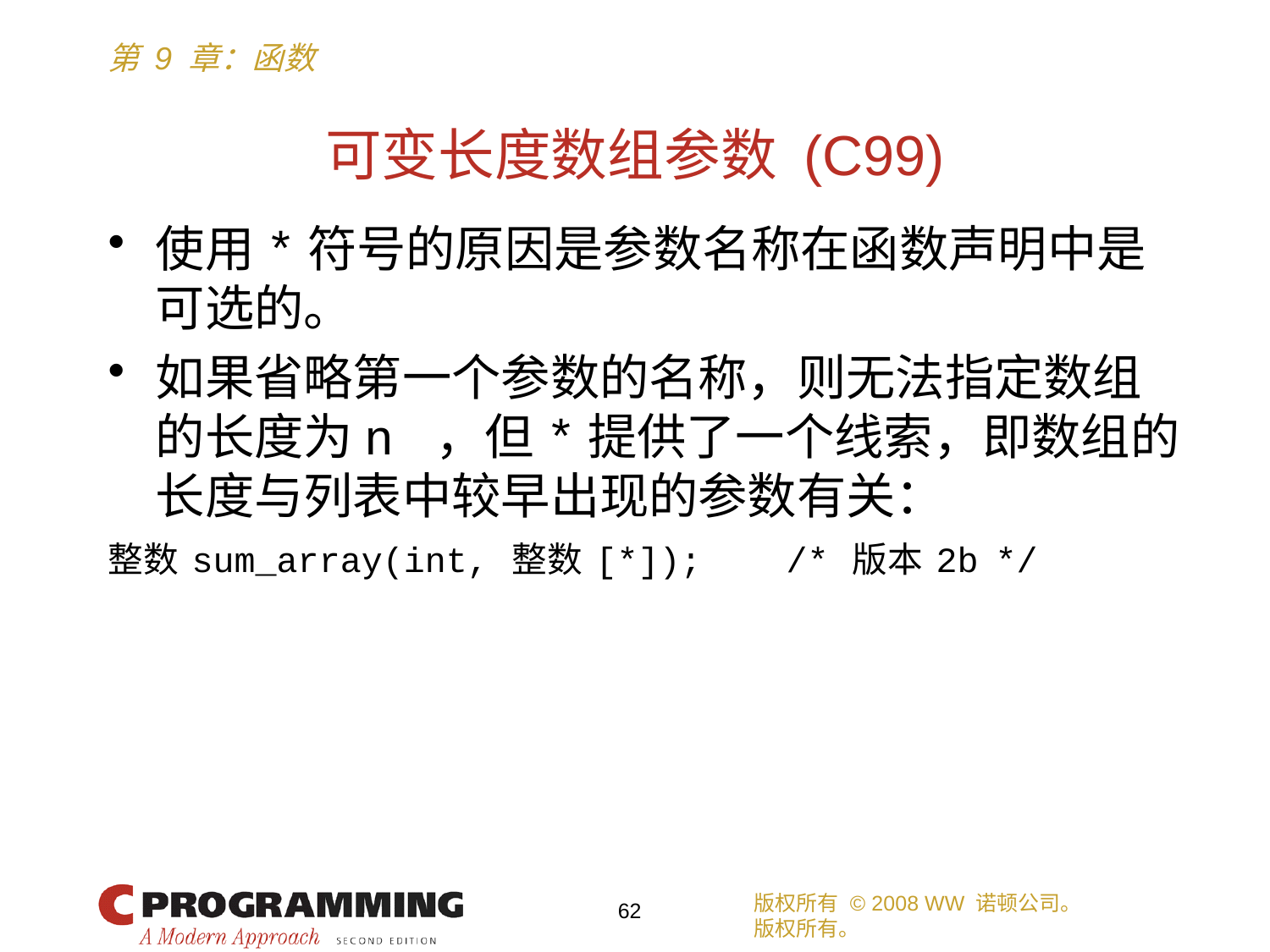

# 可变长度数组参数 (C99)
使用*符号的原因是参数名称在函数声明中是可选的。
如果省略第一个参数的名称，则无法指定数组的长度为n ，但*提供了一个线索，即数组的长度与列表中较早出现的参数有关：
整数 sum_array(int, 整数 [*]);     /* 版本 2b */
版权所有 © 2008 WW 诺顿公司。
版权所有。
62